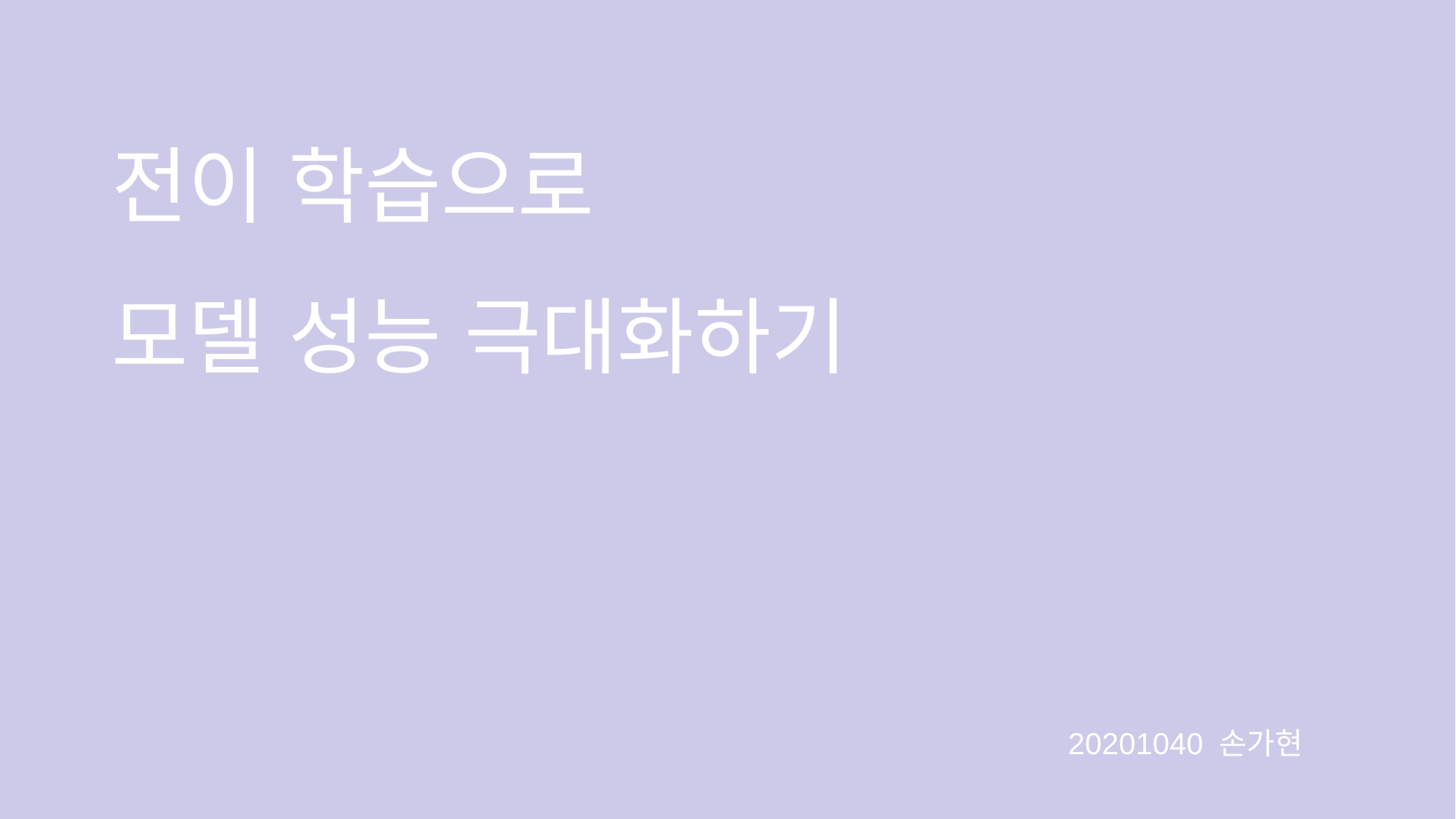

전이 학습으로
모델 성능 극대화하기
20201040 손가현